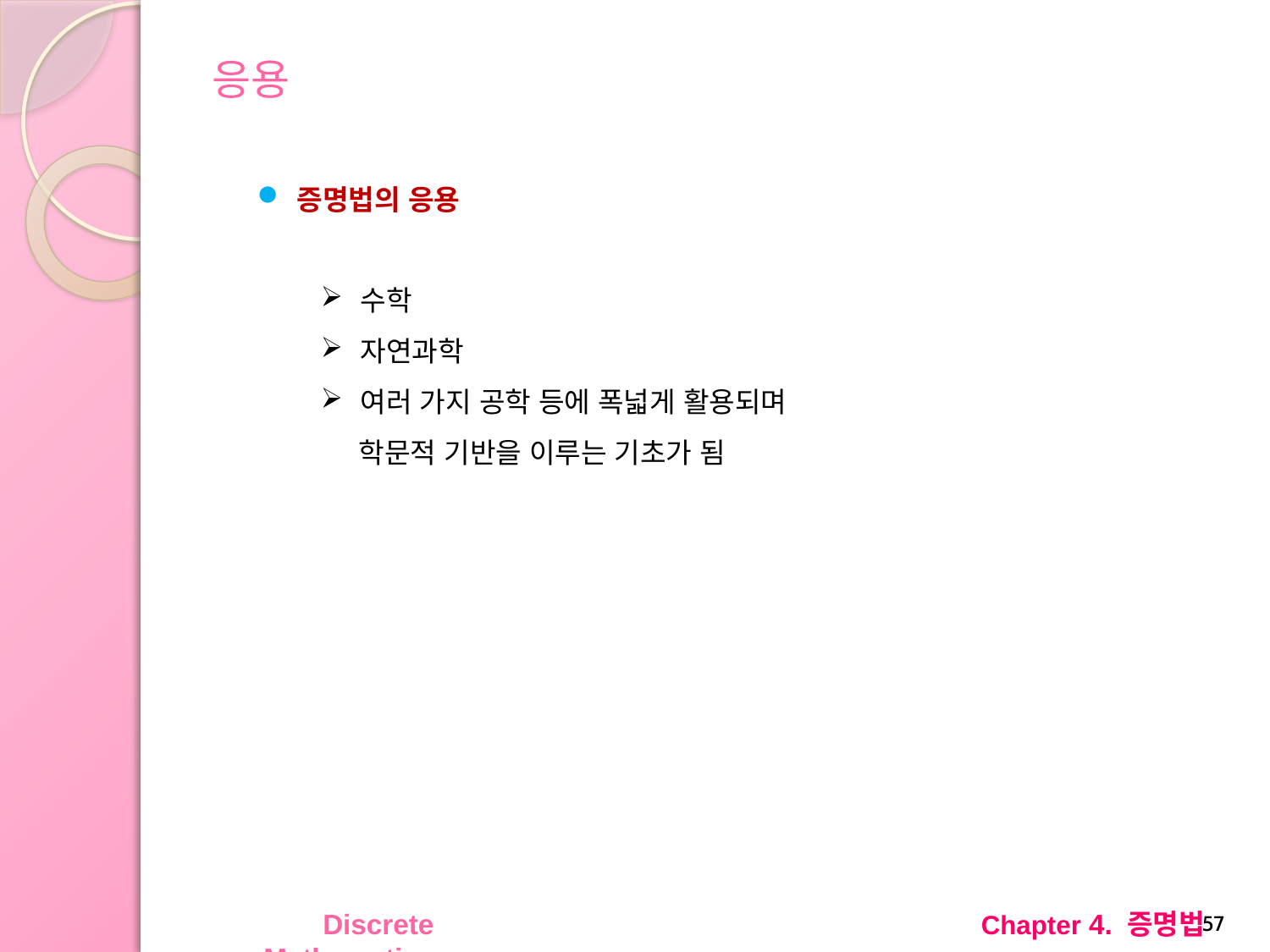

# 응용
증명법의 응용

수학
자연과학
여러 가지 공학 등에 폭넓게 활용되며
    학문적 기반을 이루는 기초가 됨
Discrete Mathematics
Chapter 4. 증명법
57